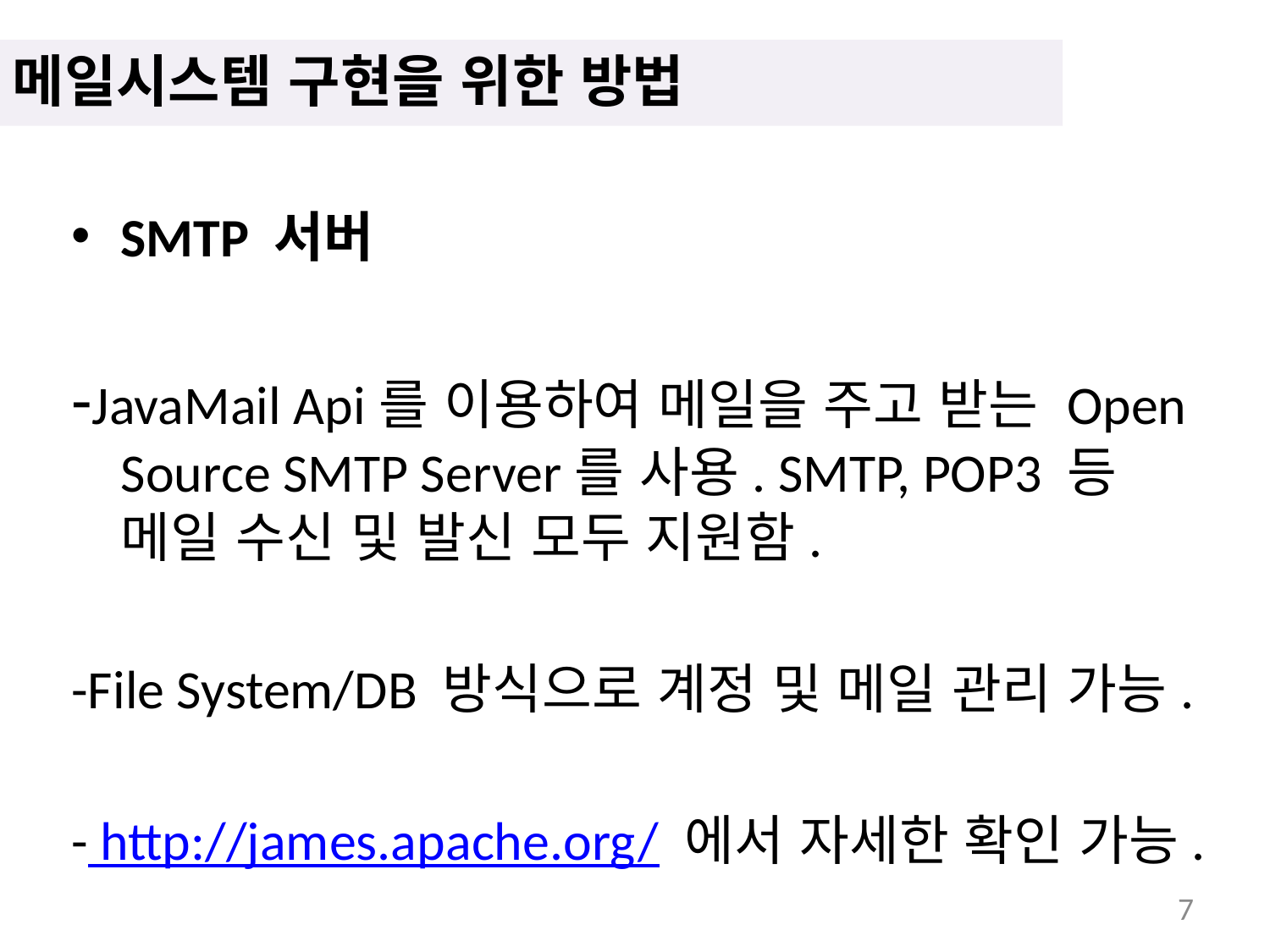

메일시스템 구현을 위한 방법

SMTP 서버

-JavaMail Api를 이용하여 메일을 주고 받는 Open Source SMTP Server를 사용. SMTP, POP3 등 메일 수신 및 발신 모두 지원함.

-File System/DB 방식으로 계정 및 메일 관리 가능.

- http://james.apache.org/ 에서 자세한 확인 가능.

7